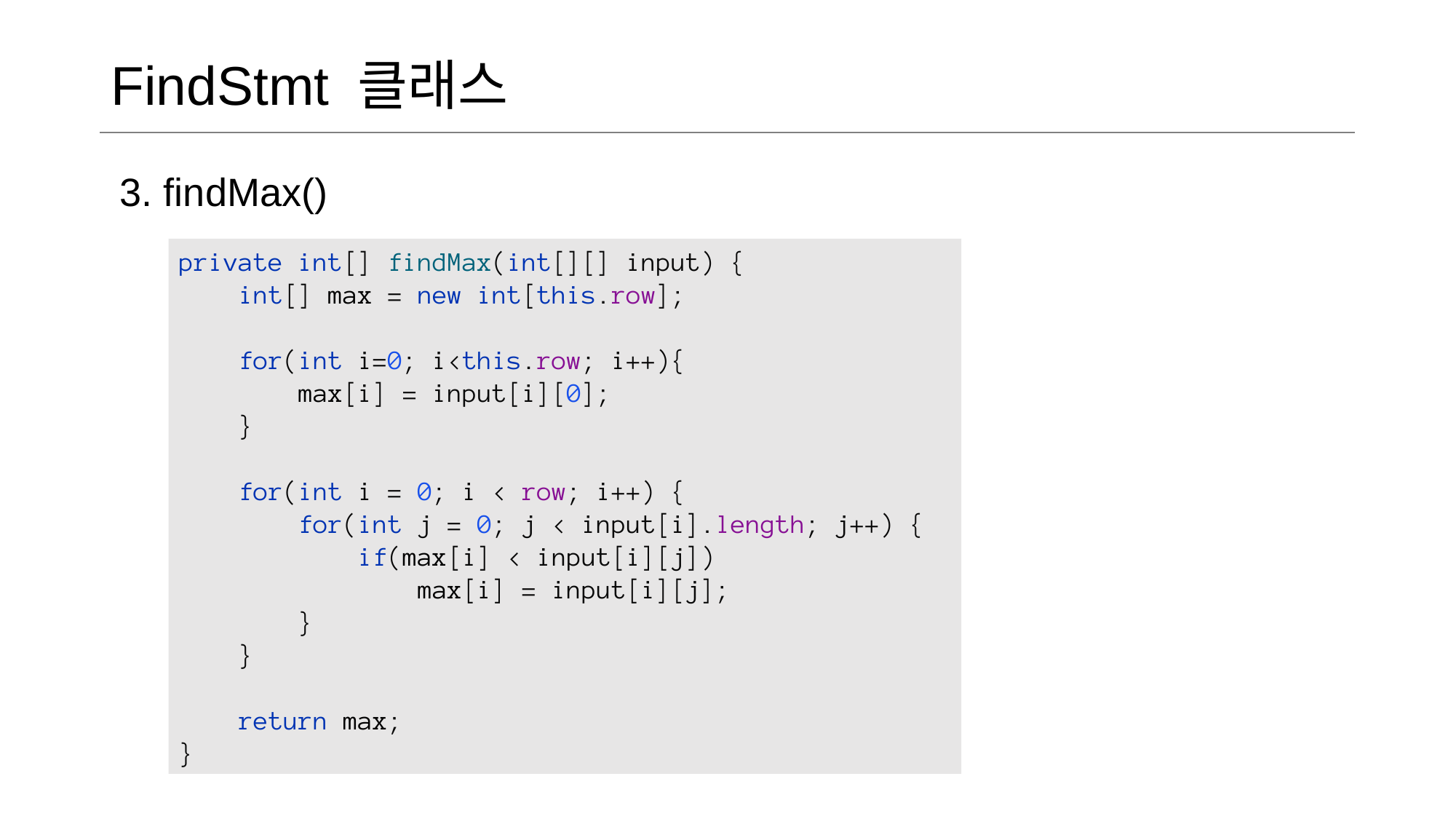

# FindStmt 클래스
3. findMax()
private int[] findMax(int[][] input) {
    int[] max = new int[this.row];
    for(int i=0; i<this.row; i++){
        max[i] = input[i][0];
    }
    for(int i = 0; i < row; i++) {
        for(int j = 0; j < input[i].length; j++) {
            if(max[i] < input[i][j])
                max[i] = input[i][j];
        }
    }
    return max;
}